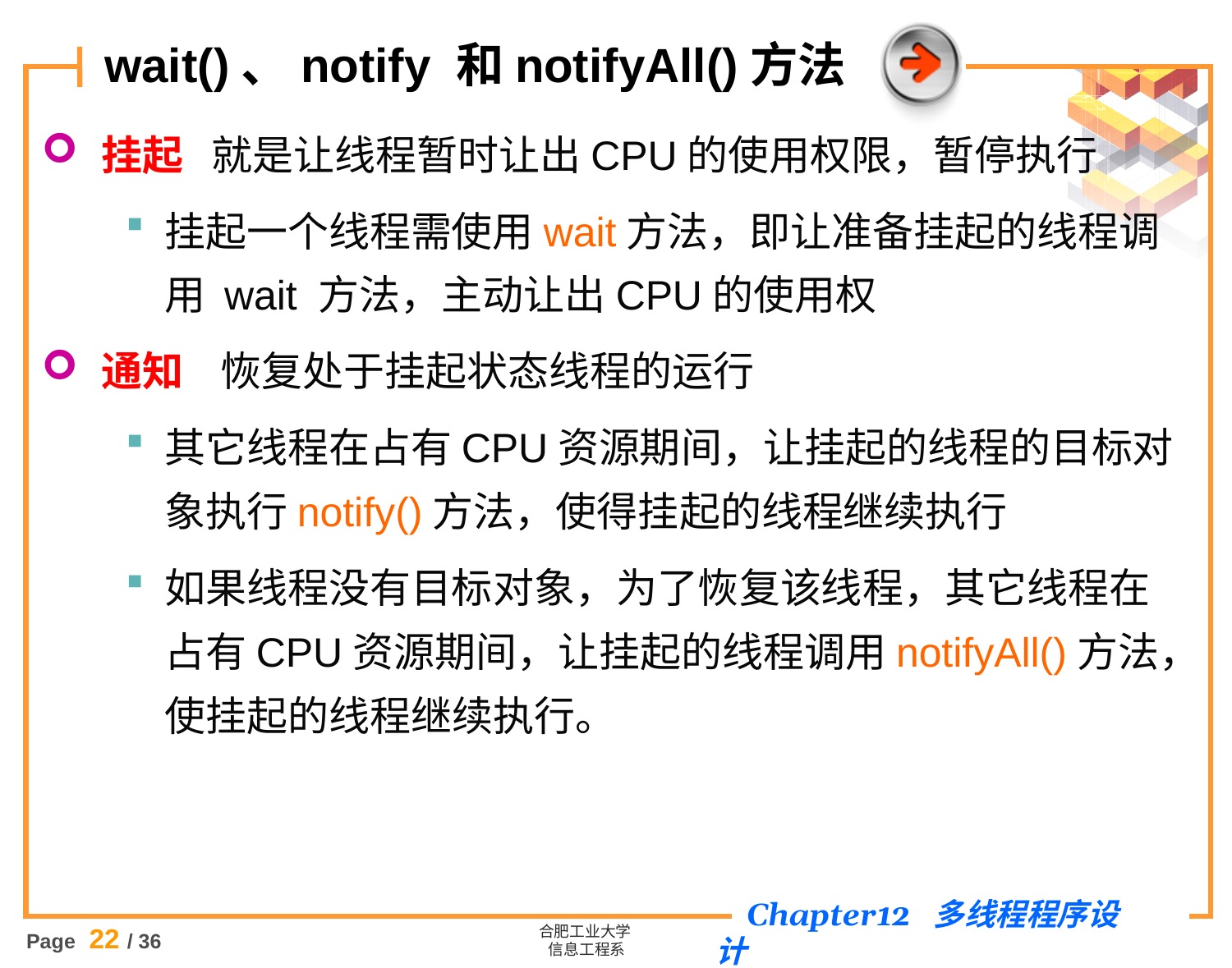

wait()、notify 和notifyAll()方法
挂起   就是让线程暂时让出CPU的使用权限，暂停执行
挂起一个线程需使用wait方法，即让准备挂起的线程调用 wait 方法，主动让出CPU的使用权
通知    恢复处于挂起状态线程的运行
其它线程在占有CPU资源期间，让挂起的线程的目标对象执行notify()方法，使得挂起的线程继续执行
如果线程没有目标对象，为了恢复该线程，其它线程在占有CPU资源期间，让挂起的线程调用notifyAll()方法，使挂起的线程继续执行。